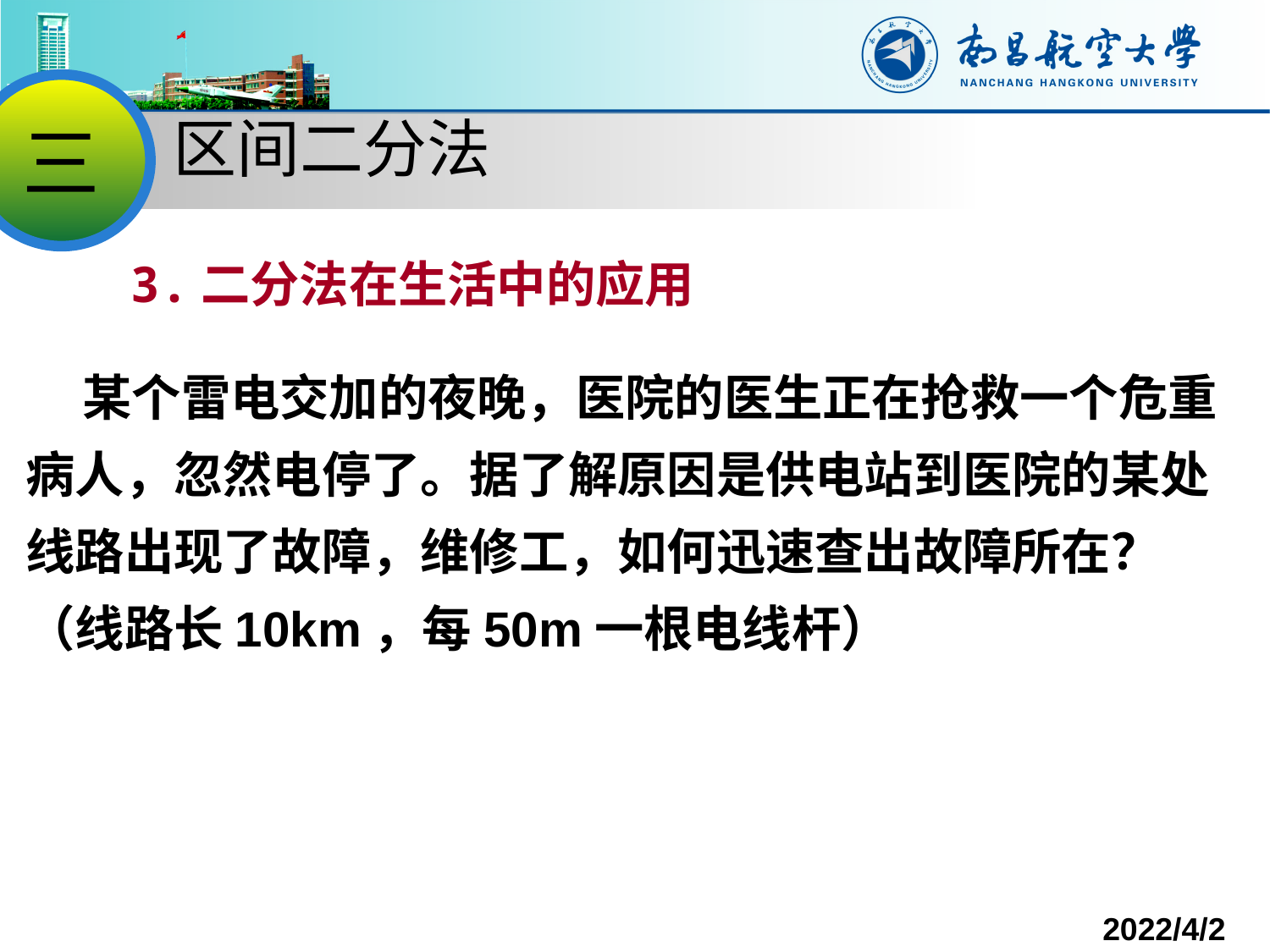

三

区间二分法

3.二分法在生活中的应用
    某个雷电交加的夜晚，医院的医生正在抢救一个危重病人，忽然电停了。据了解原因是供电站到医院的某处线路出现了故障，维修工，如何迅速查出故障所在？（线路长10km，每50m一根电线杆）